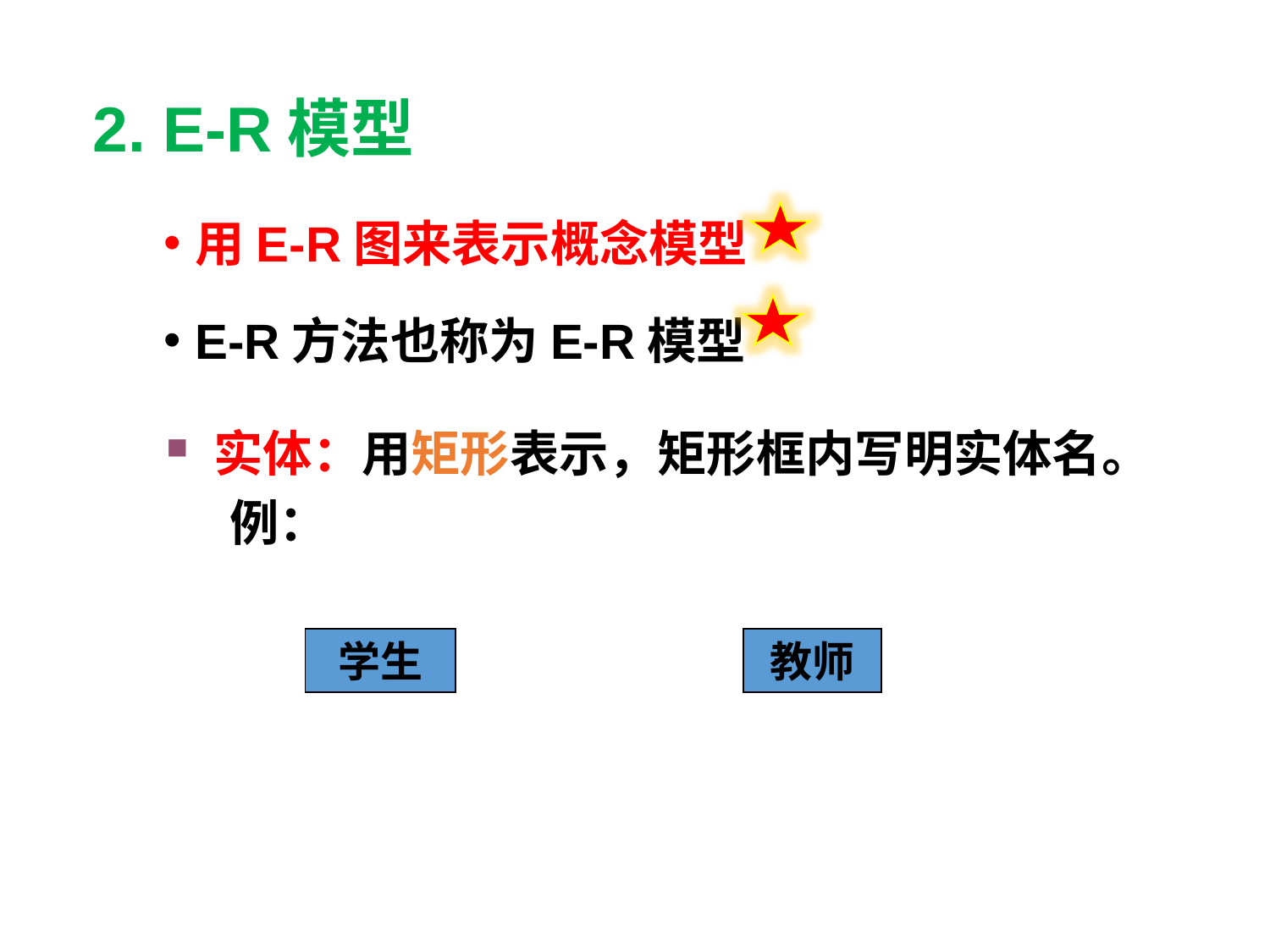

2. E-R模型
用E-R图来表示概念模型
E-R方法也称为E-R模型

实体：用矩形表示，矩形框内写明实体名。
例：

学生
教师